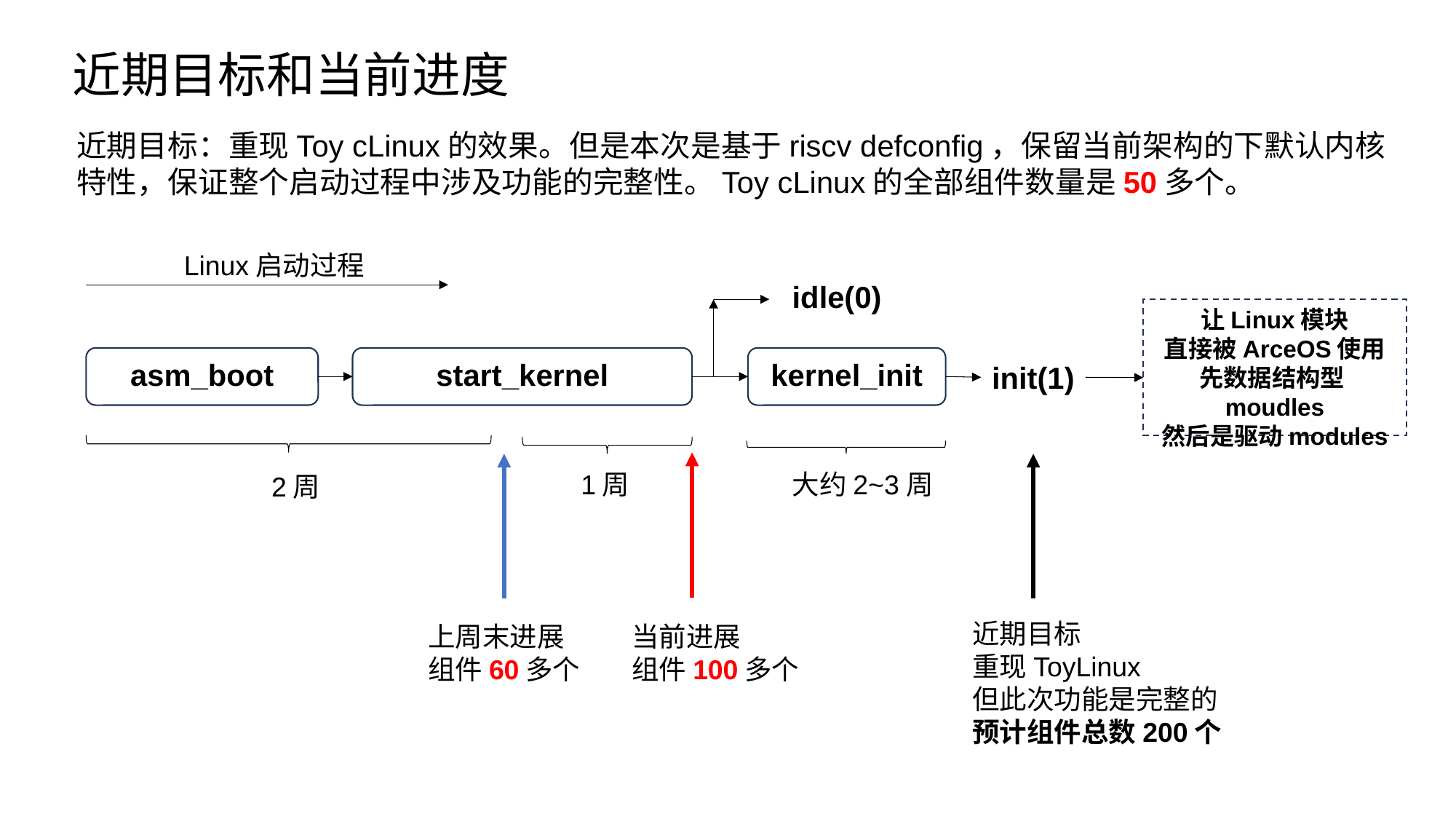

近期目标和当前进度
近期目标：重现Toy cLinux的效果。但是本次是基于riscv defconfig，保留当前架构的下默认内核特性，保证整个启动过程中涉及功能的完整性。Toy cLinux的全部组件数量是50多个。

Linux启动过程
idle(0)
让Linux模块
直接被ArceOS使用
先数据结构型moudles
然后是驱动modules

start_kernel
kernel_init
asm_boot
init(1)

大约2~3周
1周
2周
近期目标
重现ToyLinux
但此次功能是完整的
预计组件总数200个
上周末进展
组件60多个
当前进展
组件100多个